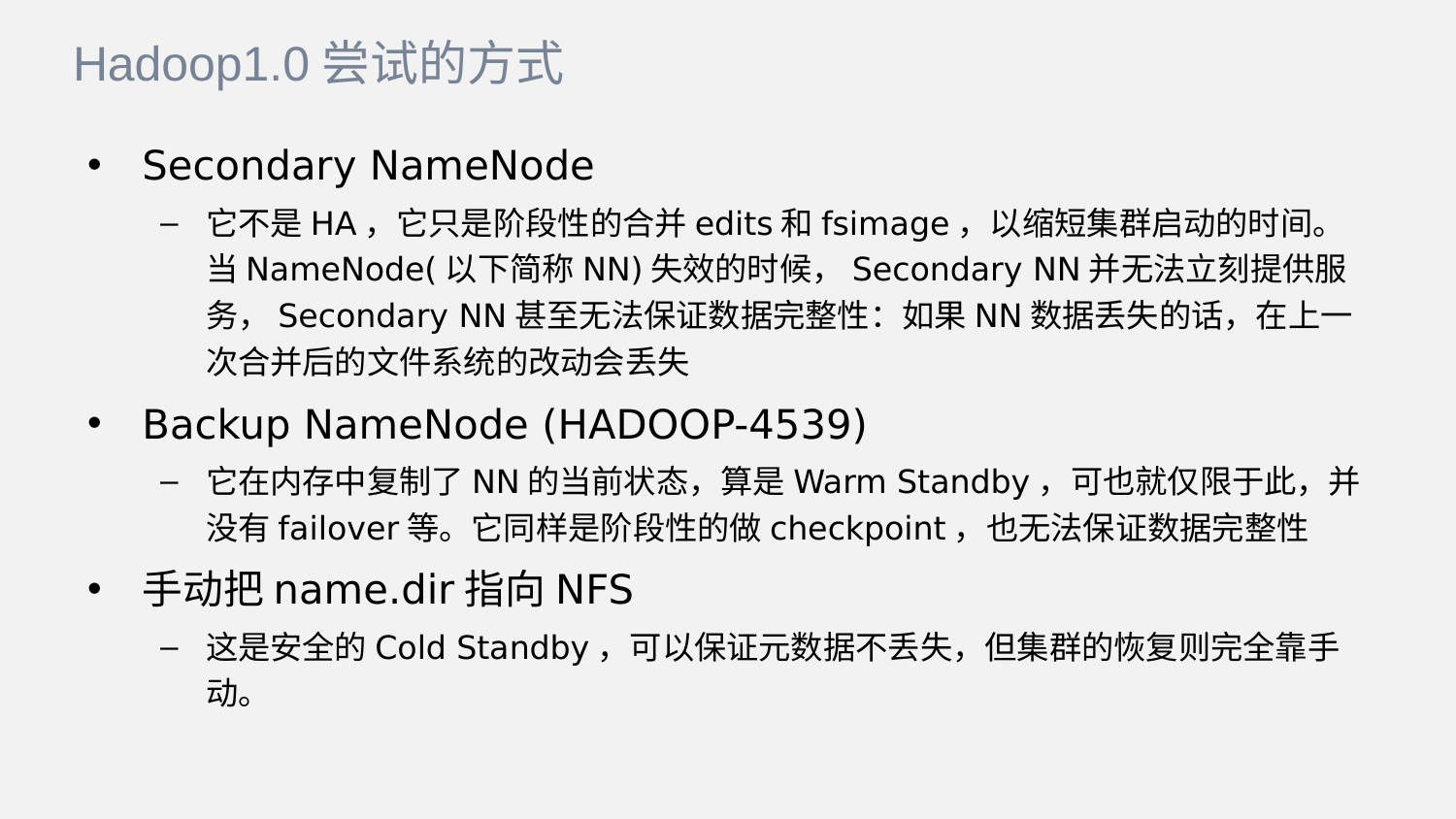

Hadoop1.0尝试的方式
Secondary NameNode
它不是HA，它只是阶段性的合并edits和fsimage，以缩短集群启动的时间。当NameNode(以下简称NN)失效的时候，Secondary NN并无法立刻提供服务，Secondary NN甚至无法保证数据完整性：如果NN数据丢失的话，在上一次合并后的文件系统的改动会丢失
Backup NameNode (HADOOP-4539)
它在内存中复制了NN的当前状态，算是Warm Standby，可也就仅限于此，并没有failover等。它同样是阶段性的做checkpoint，也无法保证数据完整性
手动把name.dir指向NFS
这是安全的Cold Standby，可以保证元数据不丢失，但集群的恢复则完全靠手动。